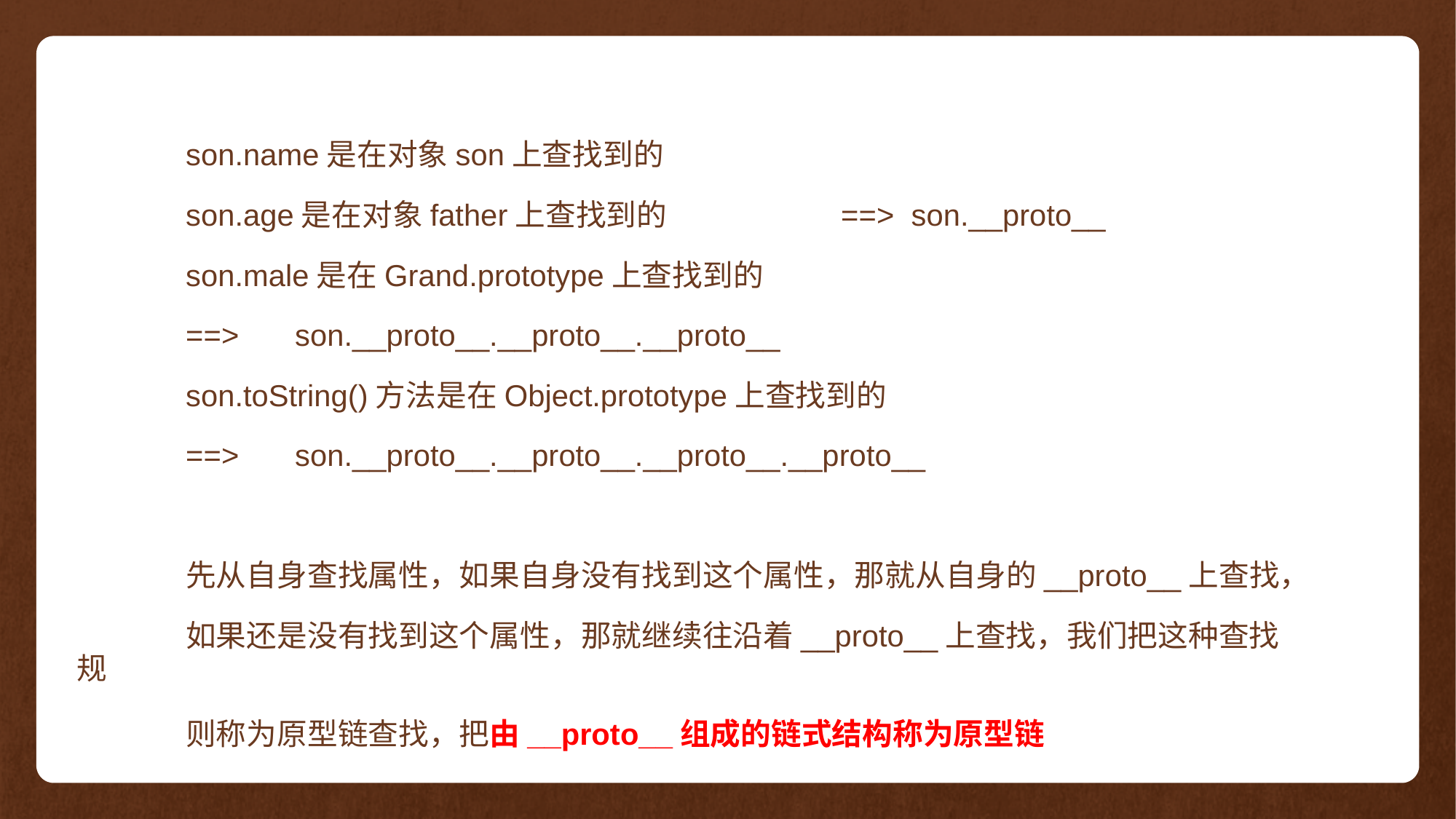

son.name是在对象son上查找到的
	son.age是在对象father上查找到的		==>  son.__proto__
	son.male是在Grand.prototype上查找到的
	==>  	son.__proto__.__proto__.__proto__
	son.toString()方法是在Object.prototype上查找到的
	==>  	son.__proto__.__proto__.__proto__.__proto__

	先从自身查找属性，如果自身没有找到这个属性，那就从自身的__proto__上查找，
	如果还是没有找到这个属性，那就继续往沿着__proto__上查找，我们把这种查找规
	则称为原型链查找，把由__proto__组成的链式结构称为原型链